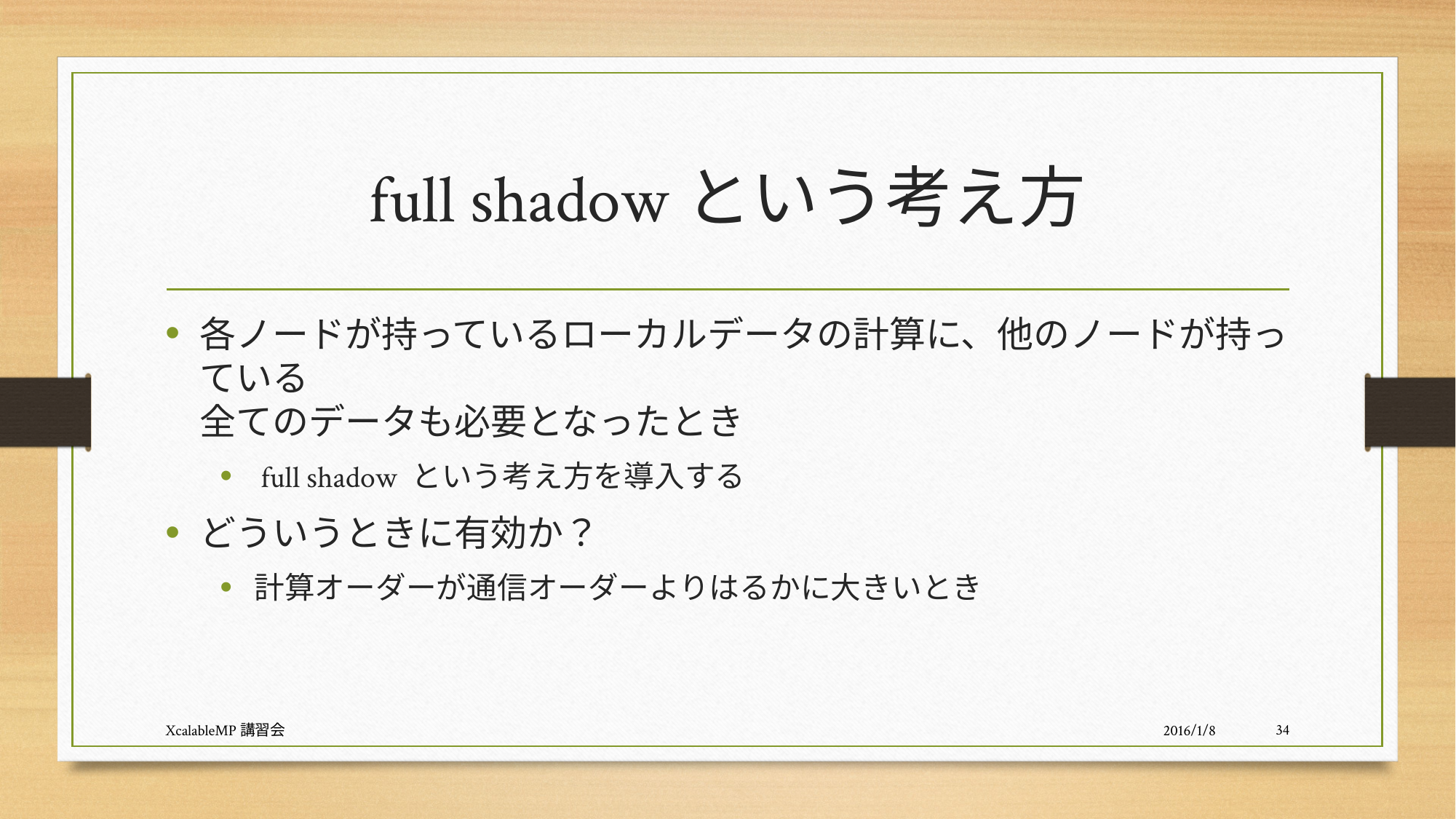

# full shadowという考え方
各ノードが持っているローカルデータの計算に、他のノードが持っている
全てのデータも必要となったとき
 full shadow という考え方を導入する
どういうときに有効か？
計算オーダーが通信オーダーよりはるかに大きいとき
XcalableMP講習会
2016/1/8
34